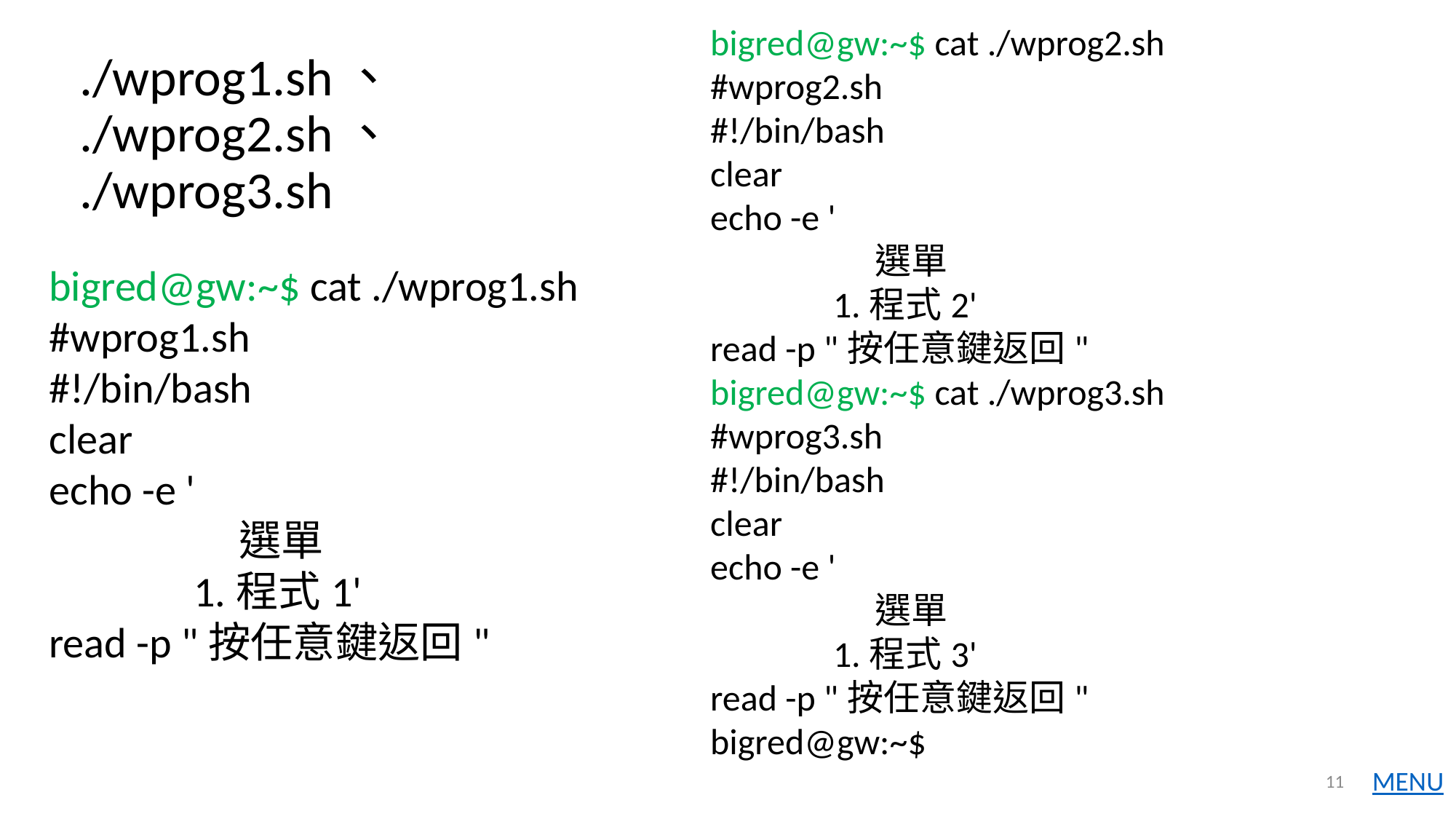

bigred@gw:~$ cat ./wprog2.sh
#wprog2.sh
#!/bin/bash
clear
echo -e '
                   選單
               1.程式2'
read -p "按任意鍵返回"
bigred@gw:~$ cat ./wprog3.sh
#wprog3.sh
#!/bin/bash
clear
echo -e '
                   選單
               1.程式3'
read -p "按任意鍵返回"
bigred@gw:~$

# ./wprog1.sh、 ./wprog2.sh、 ./wprog3.sh
bigred@gw:~$ cat ./wprog1.sh
#wprog1.sh
#!/bin/bash
clear
echo -e '
                   選單
               1.程式1'
read -p "按任意鍵返回"

11